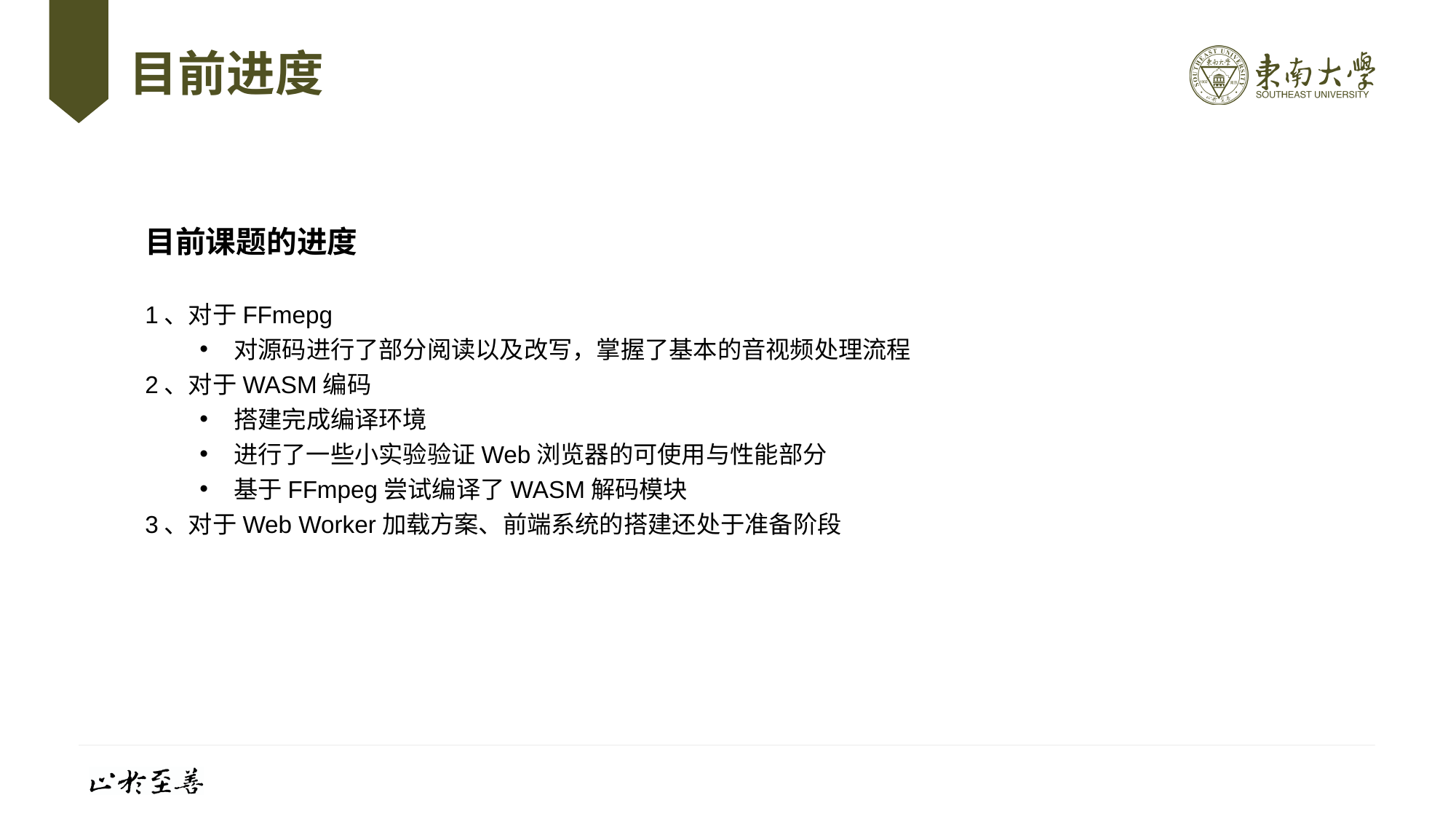

# 目前进度
目前课题的进度

1、对于FFmepg
对源码进行了部分阅读以及改写，掌握了基本的音视频处理流程
2、对于WASM编码
搭建完成编译环境
进行了一些小实验验证Web浏览器的可使用与性能部分
基于FFmpeg尝试编译了WASM解码模块
3、对于Web Worker加载方案、前端系统的搭建还处于准备阶段
30